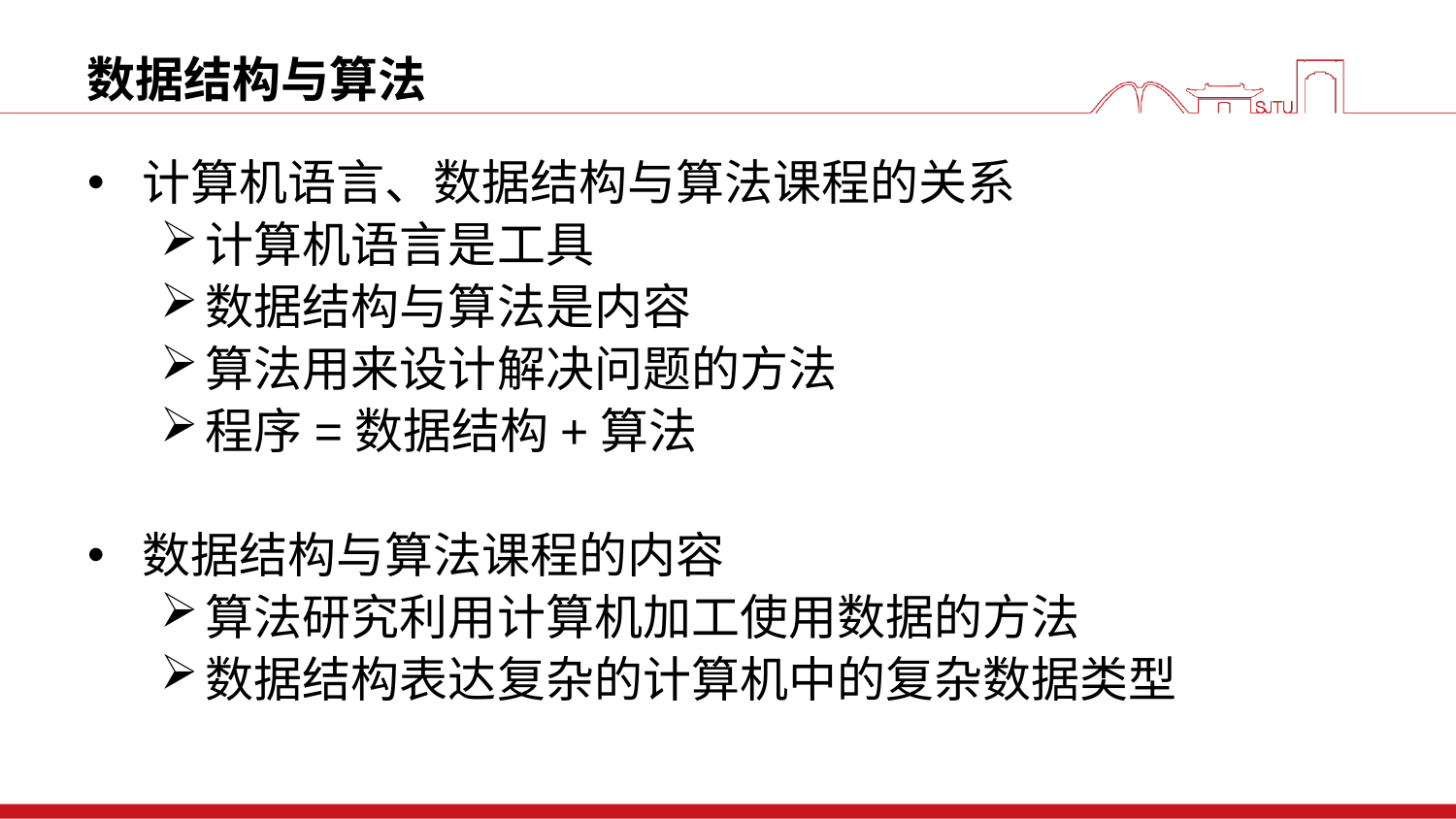

# 数据结构与算法
计算机语言、数据结构与算法课程的关系
计算机语言是工具
数据结构与算法是内容
算法用来设计解决问题的方法
程序=数据结构+算法

数据结构与算法课程的内容
算法研究利用计算机加工使用数据的方法
数据结构表达复杂的计算机中的复杂数据类型